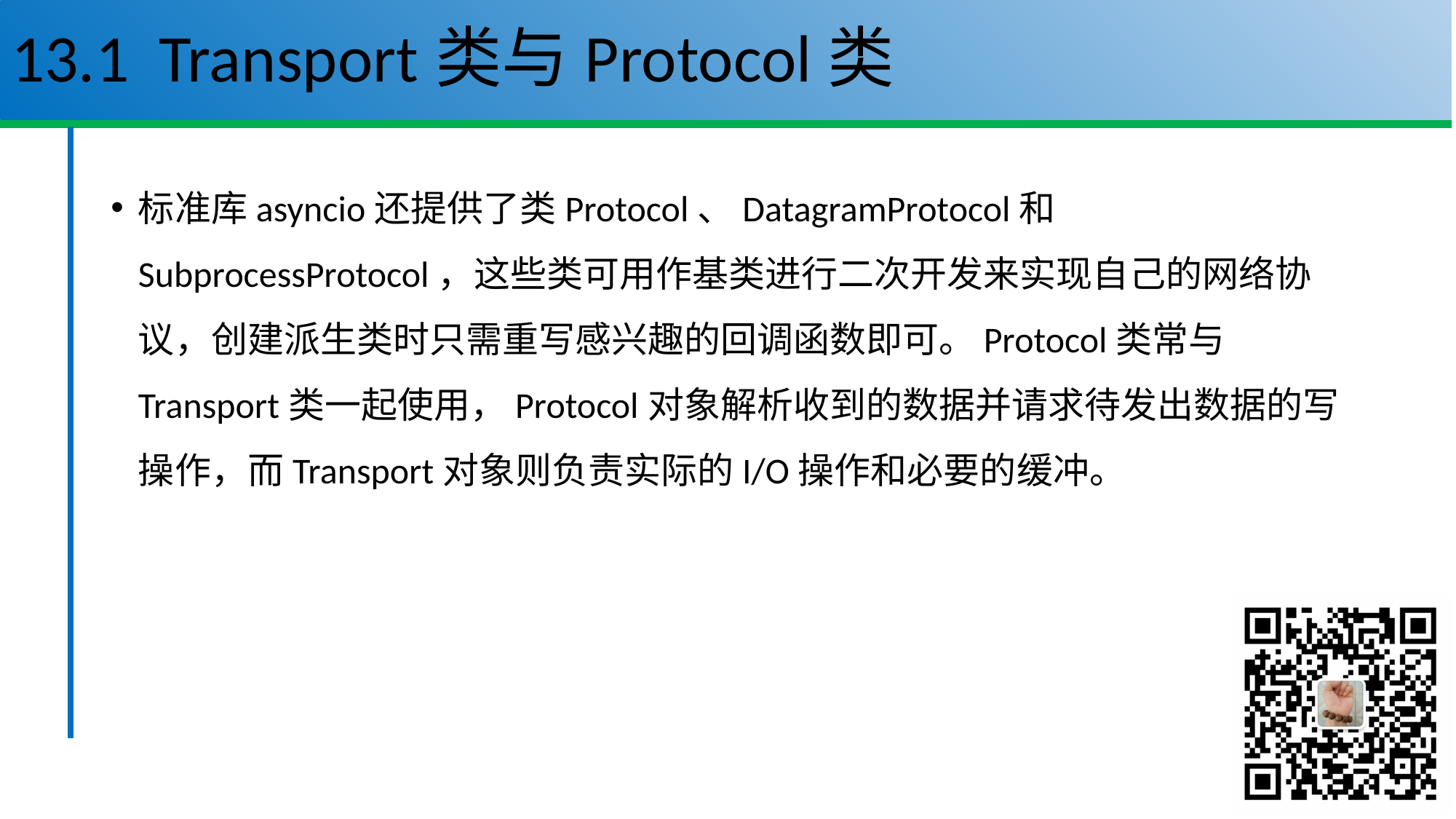

# 13.1  Transport类与Protocol类
标准库asyncio还提供了类Protocol、DatagramProtocol和SubprocessProtocol，这些类可用作基类进行二次开发来实现自己的网络协议，创建派生类时只需重写感兴趣的回调函数即可。Protocol类常与Transport类一起使用，Protocol对象解析收到的数据并请求待发出数据的写操作，而Transport对象则负责实际的I/O操作和必要的缓冲。
3